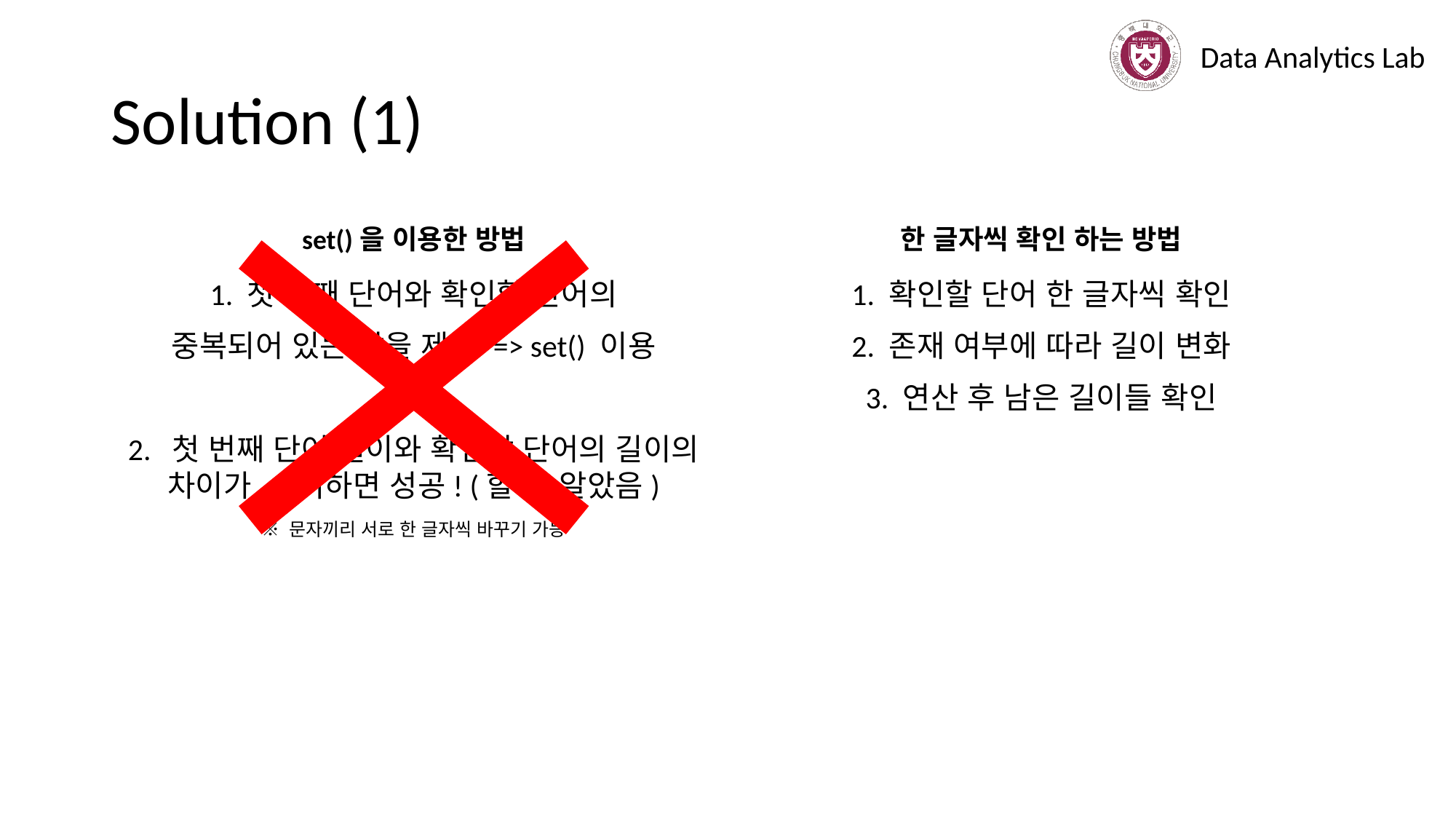

# Solution (1)

set()을 이용한 방법
한 글자씩 확인 하는 방법

1. 첫 번째 단어와 확인할 단어의
중복되어 있는 값을 제거 => set() 이용

2.  첫 번째 단어 길이와 확인할 단어의 길이의 차이가 1 이하면 성공! (할 줄 알았음)
※ 문자끼리 서로 한 글자씩 바꾸기 가능

1. 확인할 단어 한 글자씩 확인
2. 존재 여부에 따라 길이 변화
3. 연산 후 남은 길이들 확인